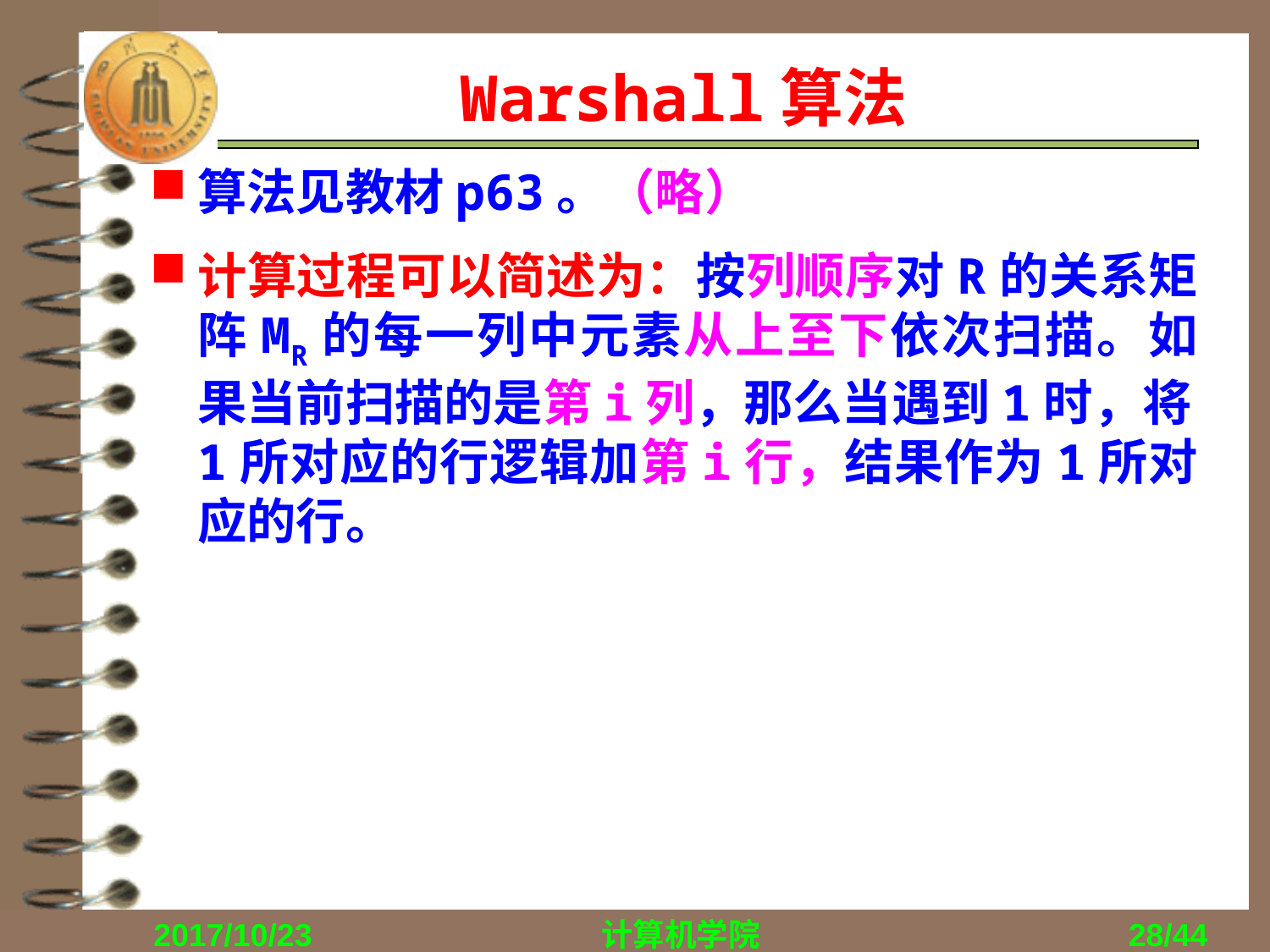

Warshall算法
算法见教材p63。（略）
计算过程可以简述为：按列顺序对R的关系矩阵MR的每一列中元素从上至下依次扫描。如果当前扫描的是第i列，那么当遇到1时，将1所对应的行逻辑加第i行，结果作为1所对应的行。
2017/10/23
计算机学院
28/44